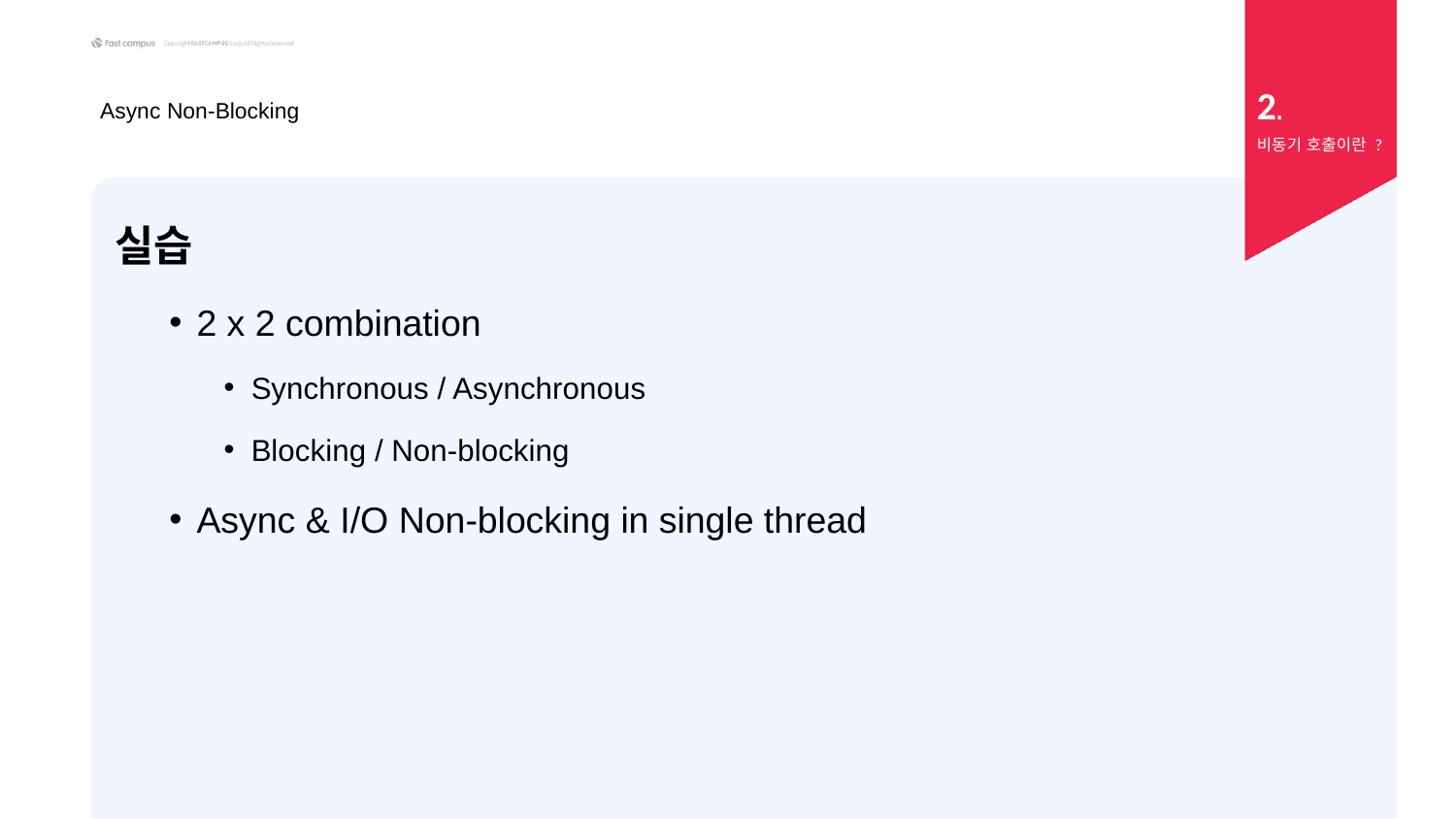

2.
# Async Non-Blocking
비동기 호출이란 ?
실습
2 x 2 combination
Synchronous / Asynchronous
Blocking / Non-blocking
Async & I/O Non-blocking in single thread